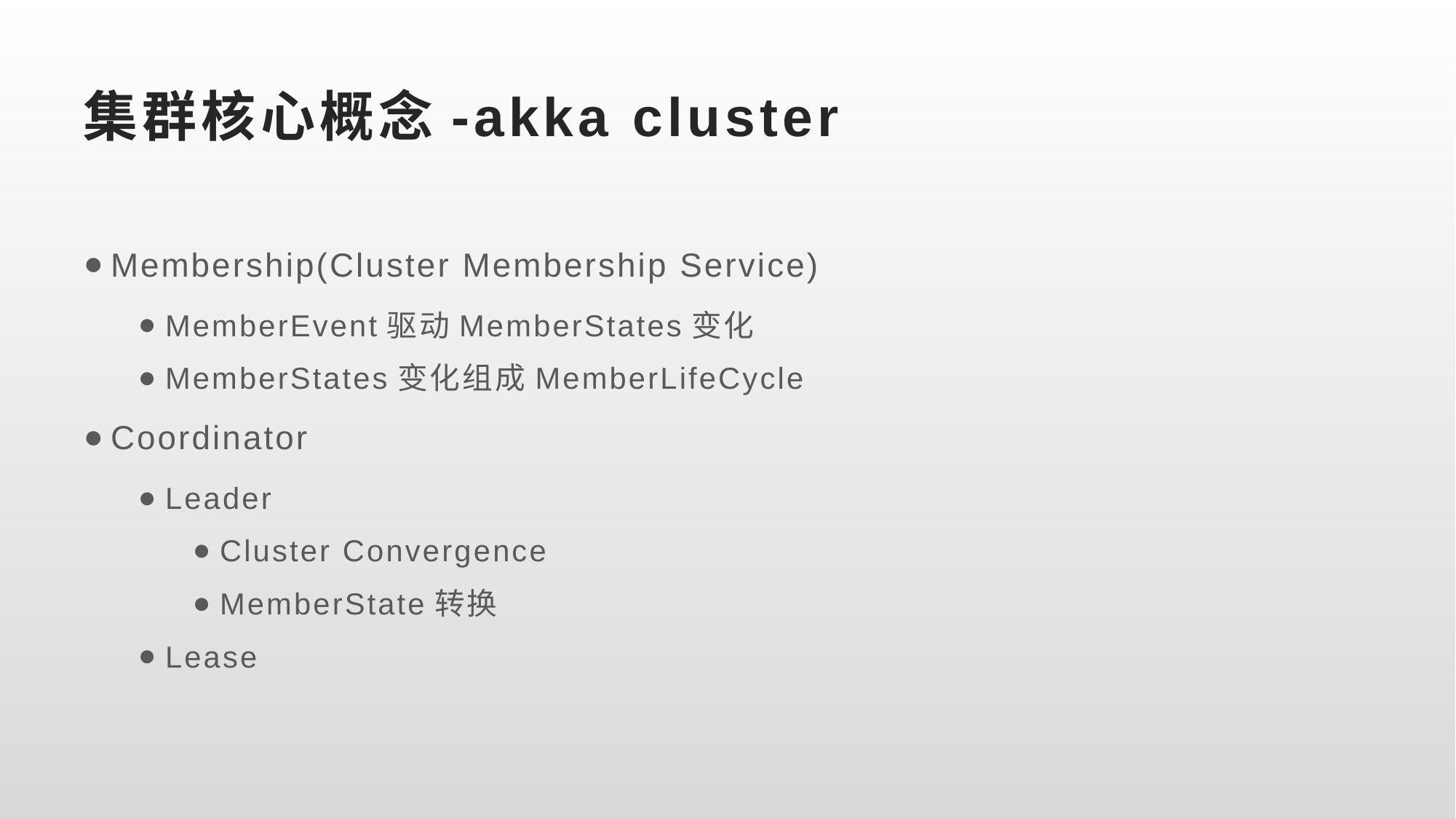

# 集群核心概念-akka cluster

Membership(Cluster Membership Service)
MemberEvent驱动MemberStates变化
MemberStates变化组成MemberLifeCycle
Coordinator
Leader
Cluster Convergence
MemberState转换
Lease